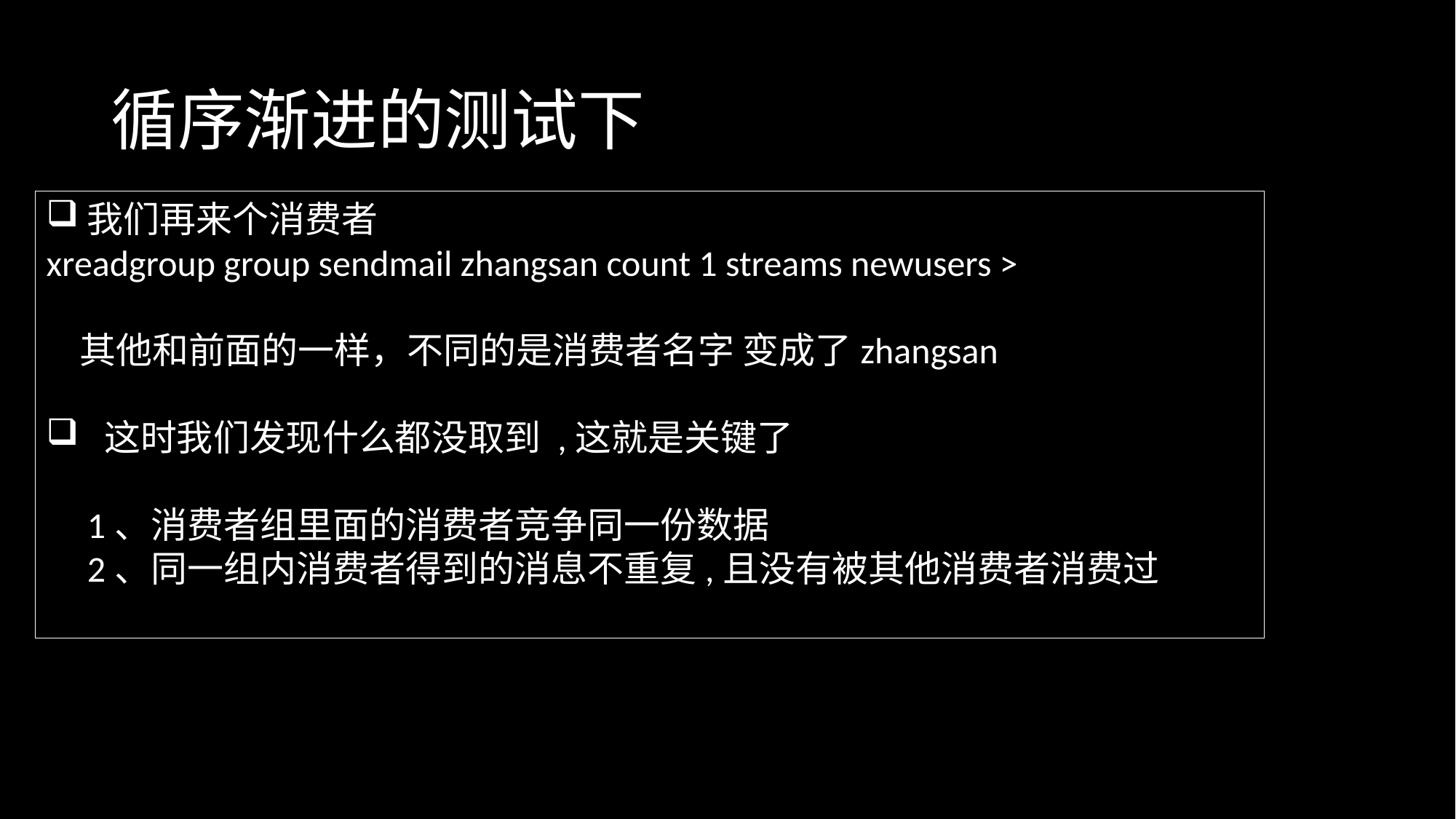

# 循序渐进的测试下
我们再来个消费者
xreadgroup group sendmail zhangsan count 1 streams newusers >

   其他和前面的一样，不同的是消费者名字 变成了zhangsan

 这时我们发现什么都没取到 ,这就是关键了

     1、消费者组里面的消费者竞争同一份数据
     2、同一组内消费者得到的消息不重复,且没有被其他消费者消费过